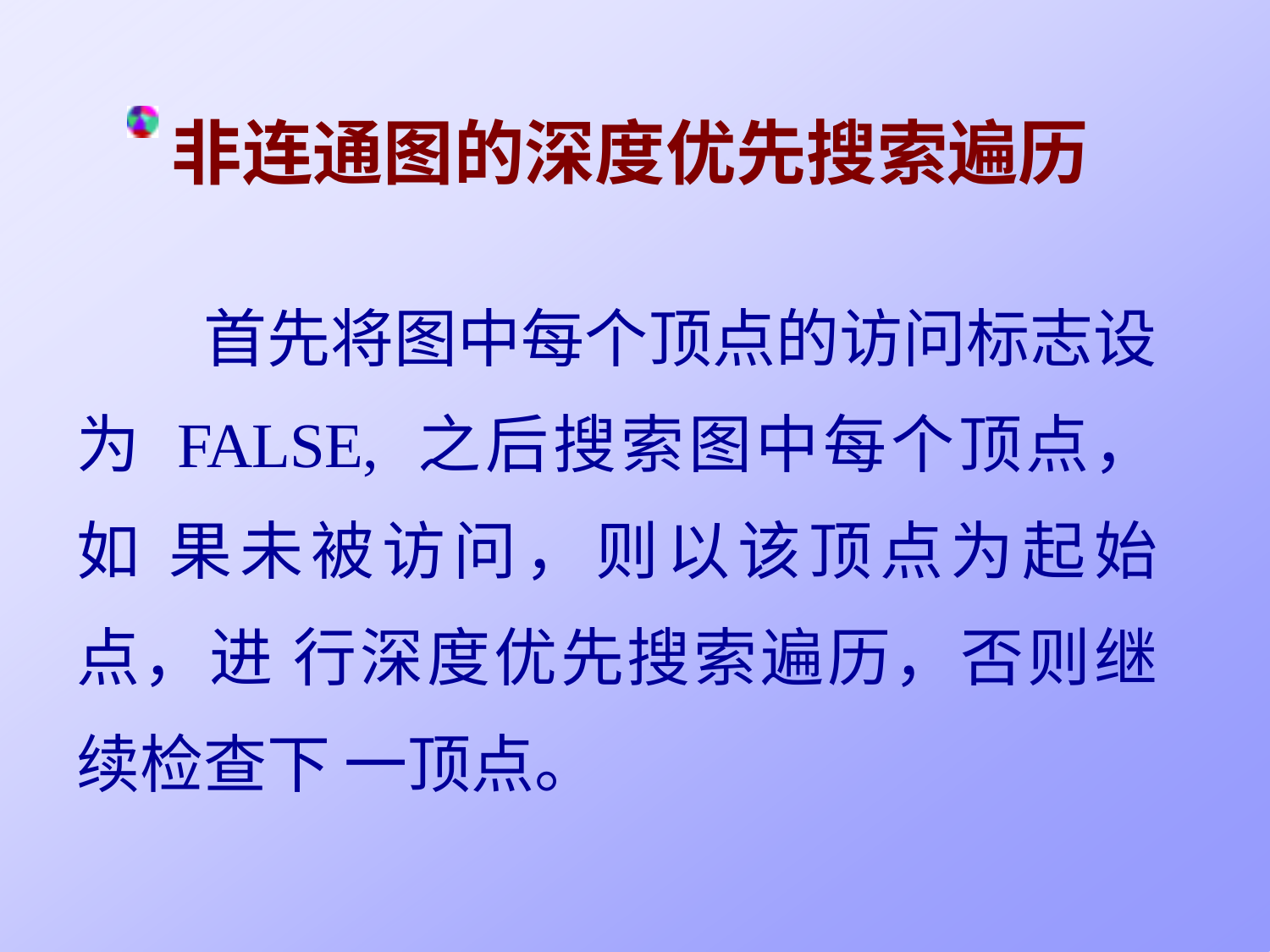

# 非连通图的深度优先搜索遍历
首先将图中每个顶点的访问标志设 为 FALSE, 之后搜索图中每个顶点，如 果未被访问，则以该顶点为起始点，进 行深度优先搜索遍历，否则继续检查下 一顶点。